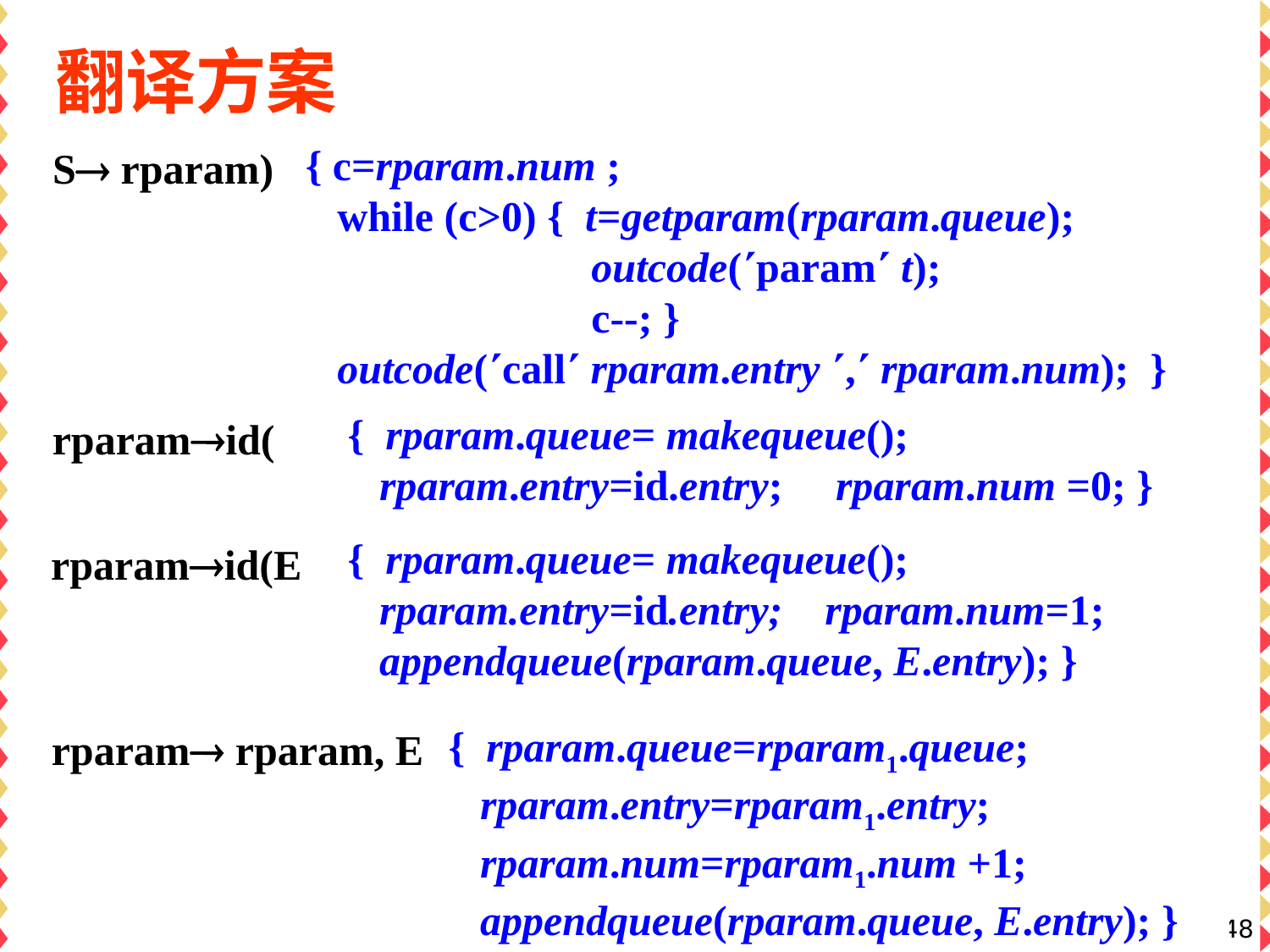

# 翻译方案
S→ rparam)
{ c=rparam.num ;
   while (c>0) {  t=getparam(rparam.queue);
                           outcode(′param′ t);
                           c--; }
   outcode(′call′ rparam.entry ′,′ rparam.num);  }
{  rparam.queue= makequeue();
   rparam.entry=id.entry;     rparam.num =0; }
rparam→id(
rparam→id(E
{  rparam.queue= makequeue();
   rparam.entry=id.entry;    rparam.num=1;
   appendqueue(rparam.queue, E.entry); }
rparam→ rparam, E
{  rparam.queue=rparam1.queue;
   rparam.entry=rparam1.entry;
   rparam.num=rparam1.num +1;
   appendqueue(rparam.queue, E.entry); }
148